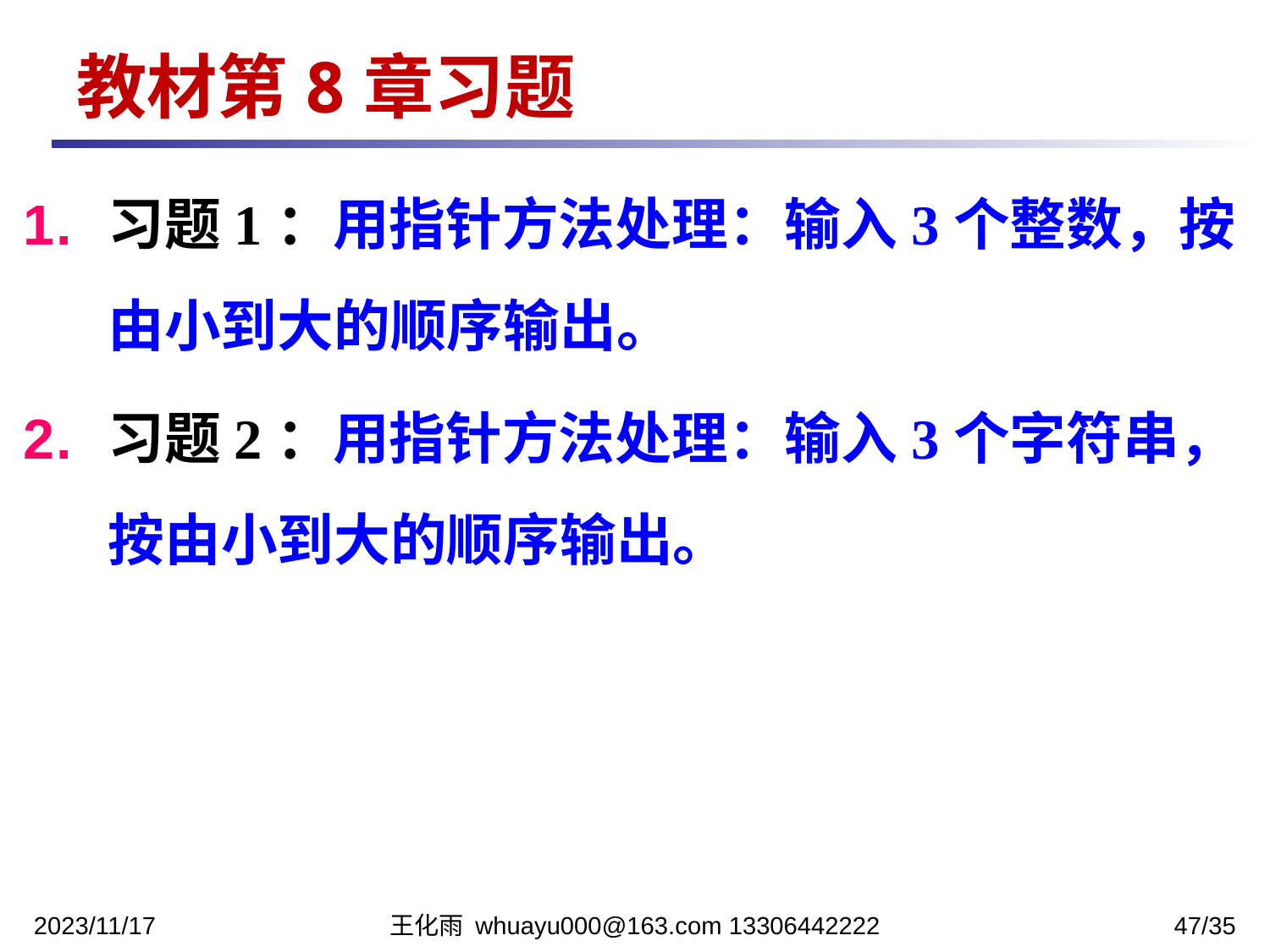

教材第8章习题
习题1：用指针方法处理：输入3个整数，按由小到大的顺序输出。
习题2：用指针方法处理：输入3个字符串，按由小到大的顺序输出。
2023/11/17
王化雨 whuayu000@163.com 13306442222
47/35